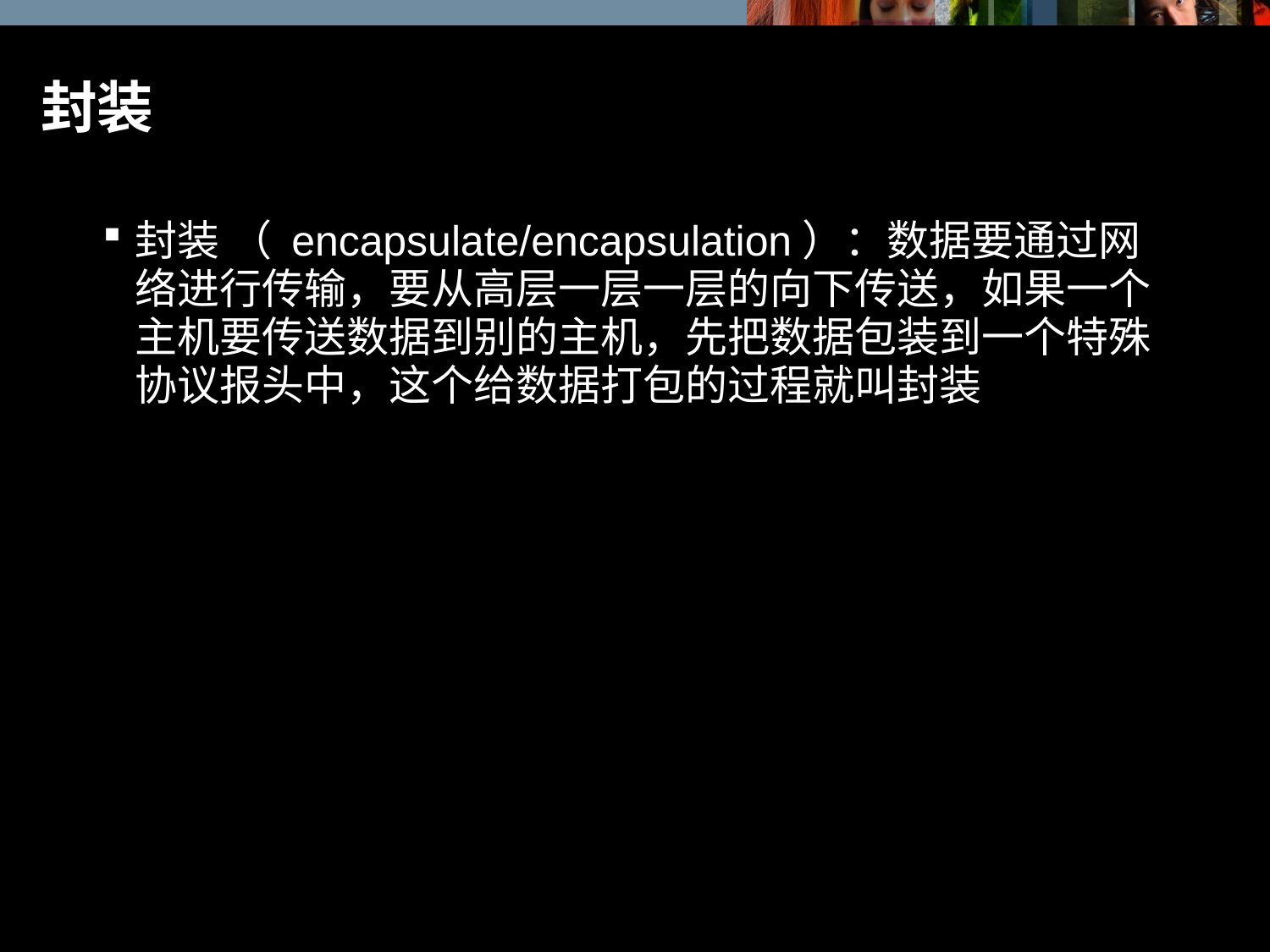

# 封装
封装 （ encapsulate/encapsulation）：数据要通过网络进行传输，要从高层一层一层的向下传送，如果一个主机要传送数据到别的主机，先把数据包装到一个特殊协议报头中，这个给数据打包的过程就叫封装